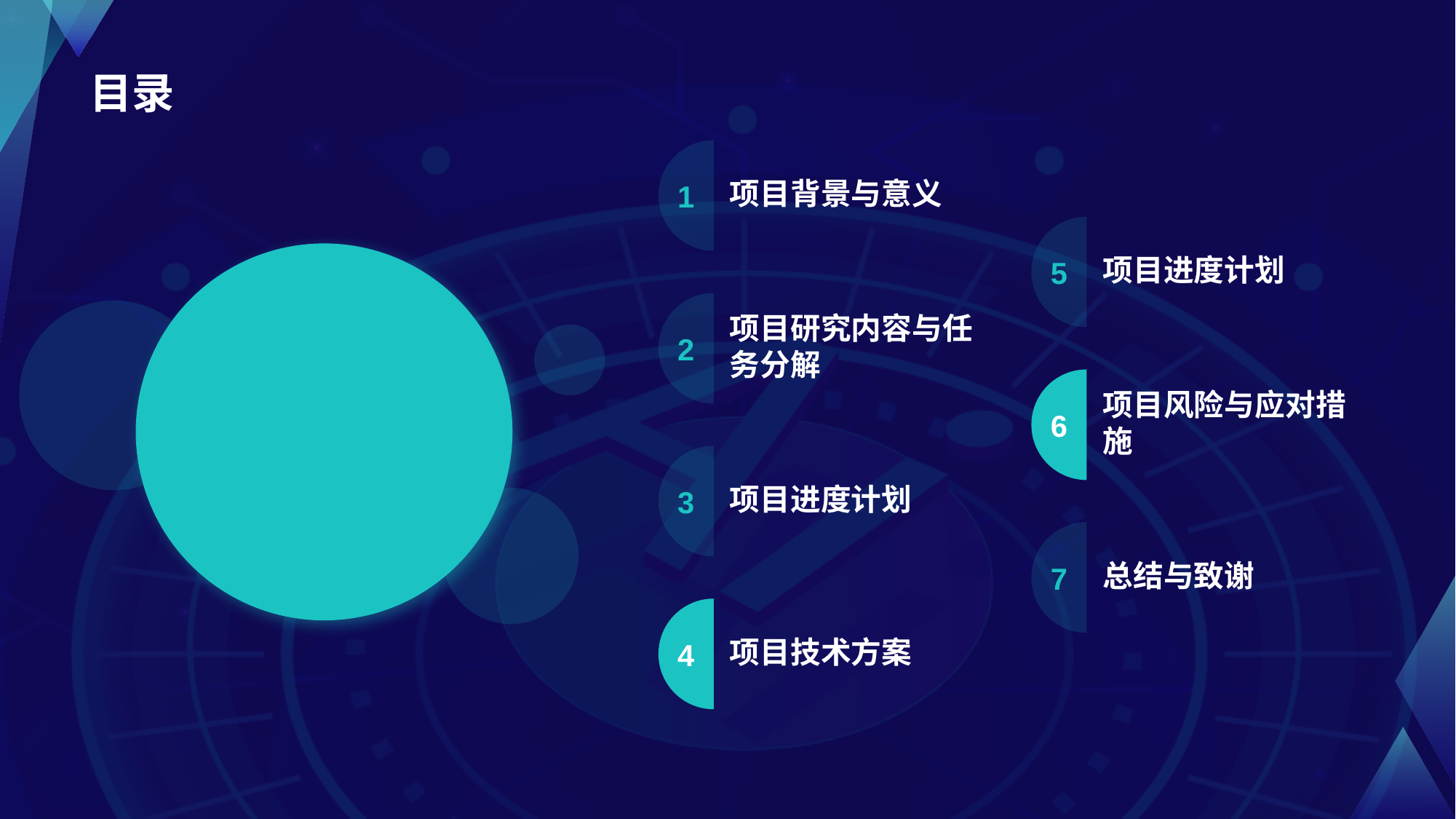

# 目录
项目背景与意义
1
项目进度计划
5

项目研究内容与任务分解
2
项目风险与应对措施
6
项目进度计划
总结与致谢
7
4
3
项目技术方案
4